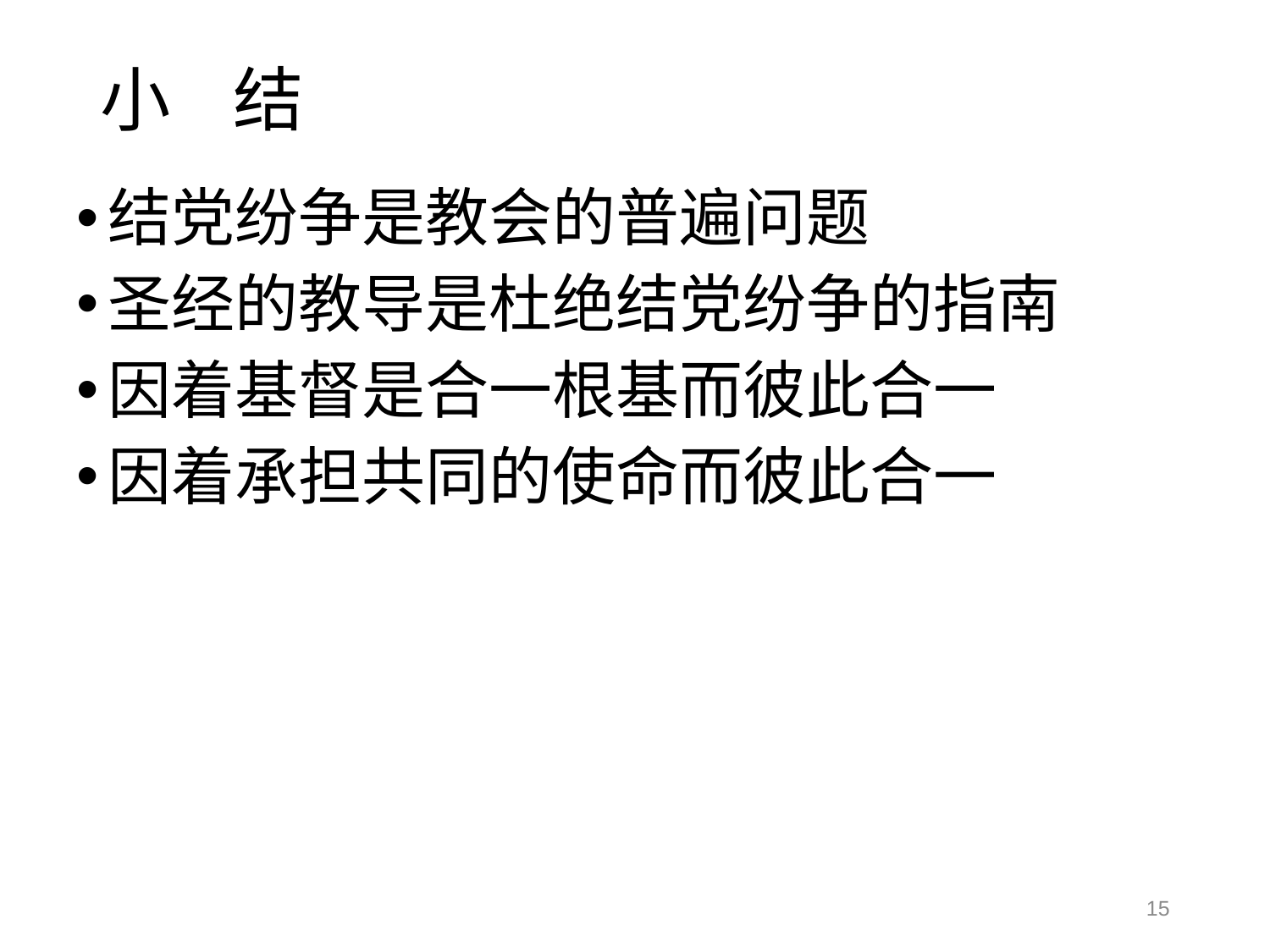

# 小    结
结党纷争是教会的普遍问题
圣经的教导是杜绝结党纷争的指南
因着基督是合一根基而彼此合一
因着承担共同的使命而彼此合一

15